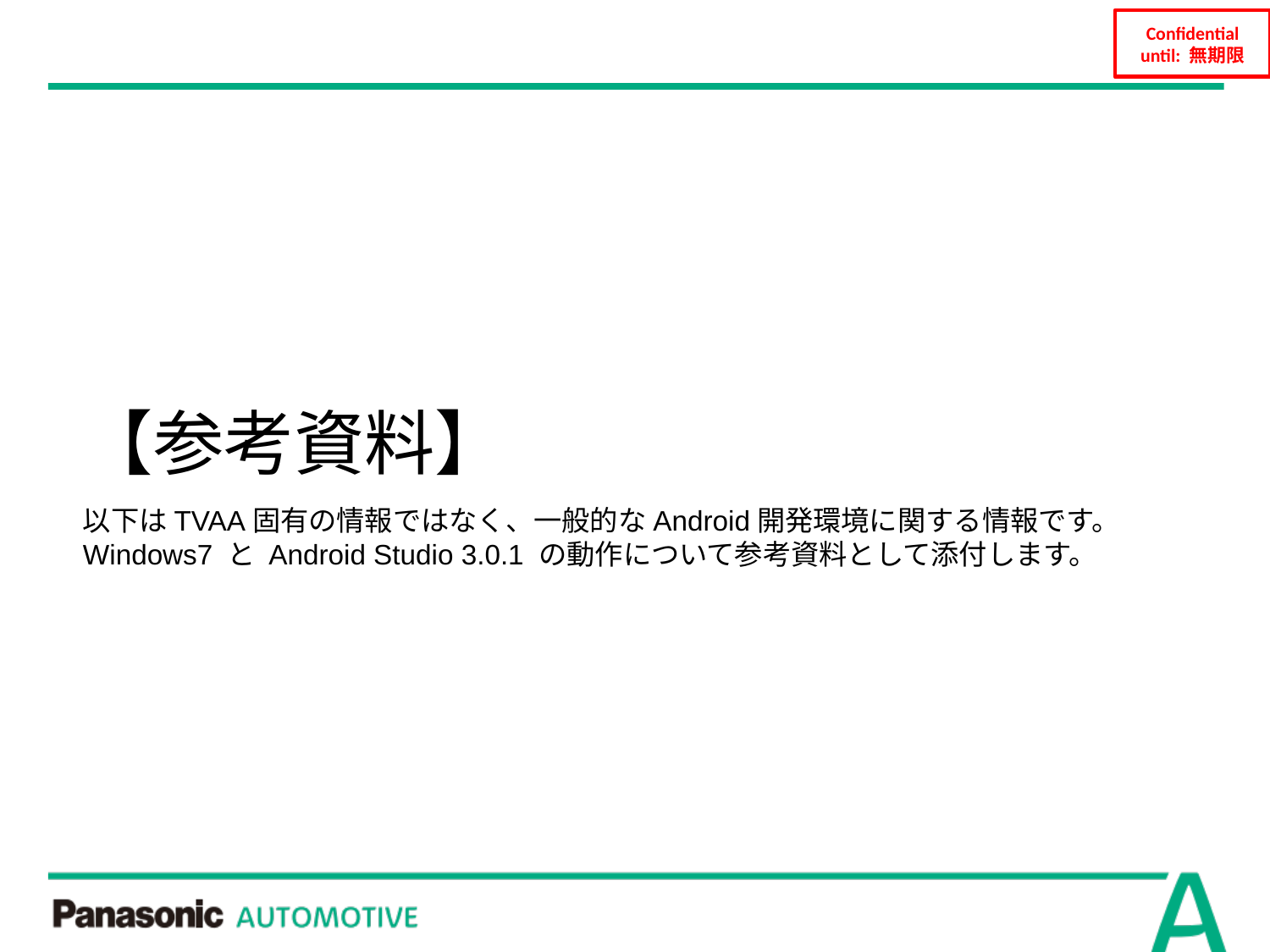

【参考資料】
以下はTVAA固有の情報ではなく、一般的なAndroid開発環境に関する情報です。
Windows7 と Android Studio 3.0.1 の動作について参考資料として添付します。